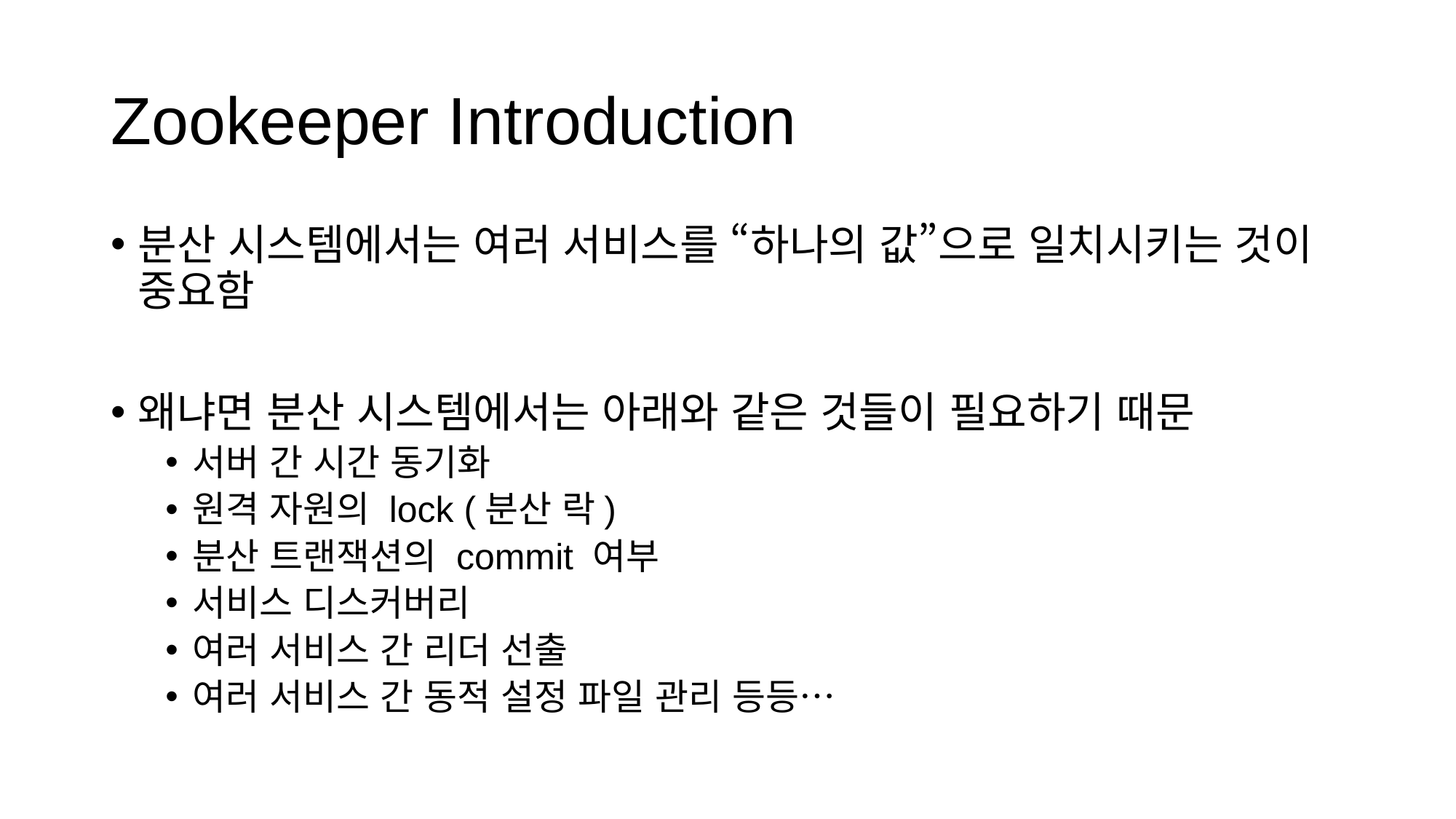

# Zookeeper Introduction
분산 시스템에서는 여러 서비스를 “하나의 값”으로 일치시키는 것이 중요함

왜냐면 분산 시스템에서는 아래와 같은 것들이 필요하기 때문
서버 간 시간 동기화
원격 자원의 lock (분산 락)
분산 트랜잭션의 commit 여부
서비스 디스커버리
여러 서비스 간 리더 선출
여러 서비스 간 동적 설정 파일 관리 등등…